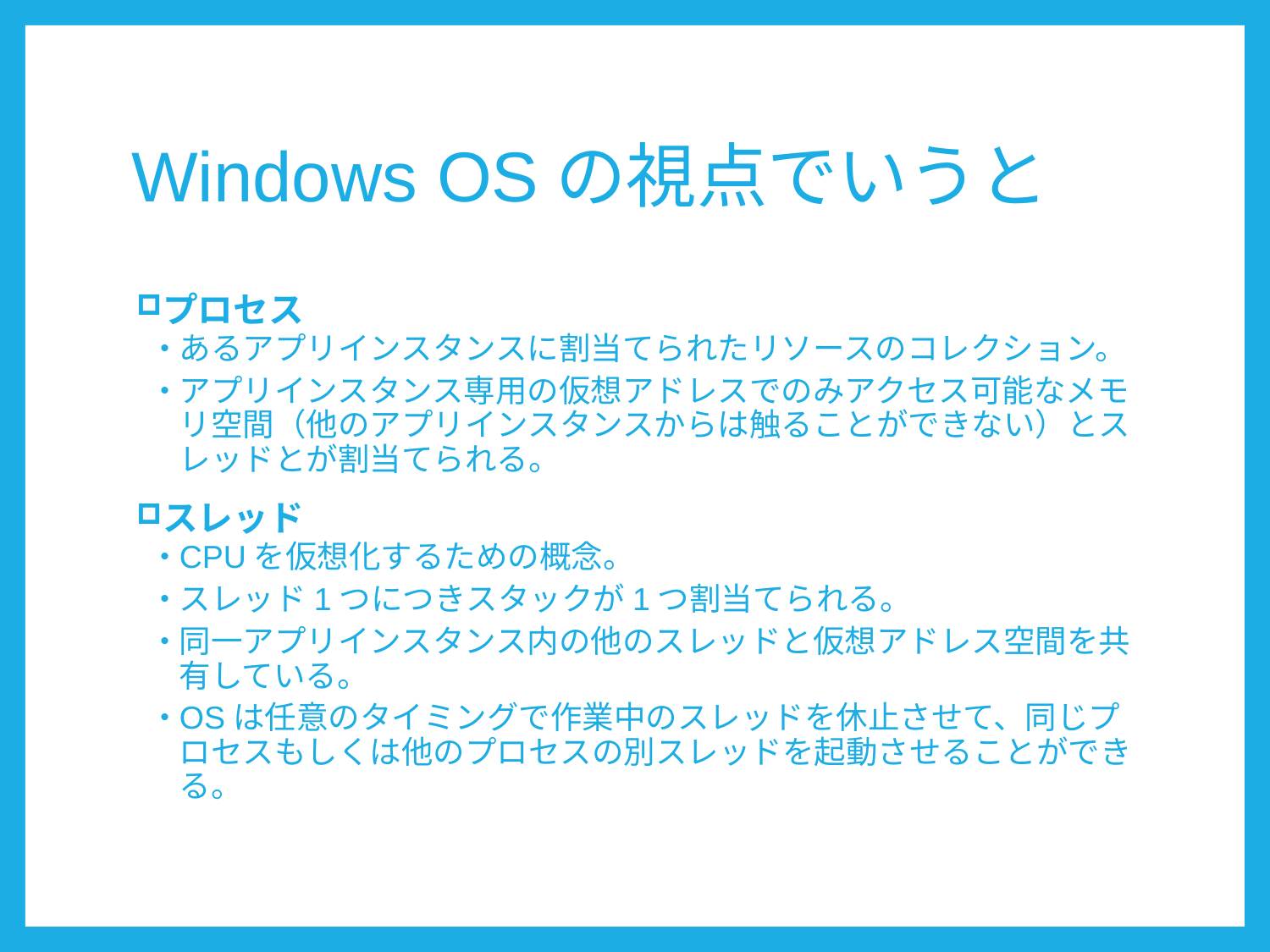

# Windows OSの視点でいうと
プロセス
あるアプリインスタンスに割当てられたリソースのコレクション。
アプリインスタンス専用の仮想アドレスでのみアクセス可能なメモリ空間（他のアプリインスタンスからは触ることができない）とスレッドとが割当てられる。
スレッド
CPUを仮想化するための概念。
スレッド1つにつきスタックが1つ割当てられる。
同一アプリインスタンス内の他のスレッドと仮想アドレス空間を共有している。
OSは任意のタイミングで作業中のスレッドを休止させて、同じプロセスもしくは他のプロセスの別スレッドを起動させることができる。